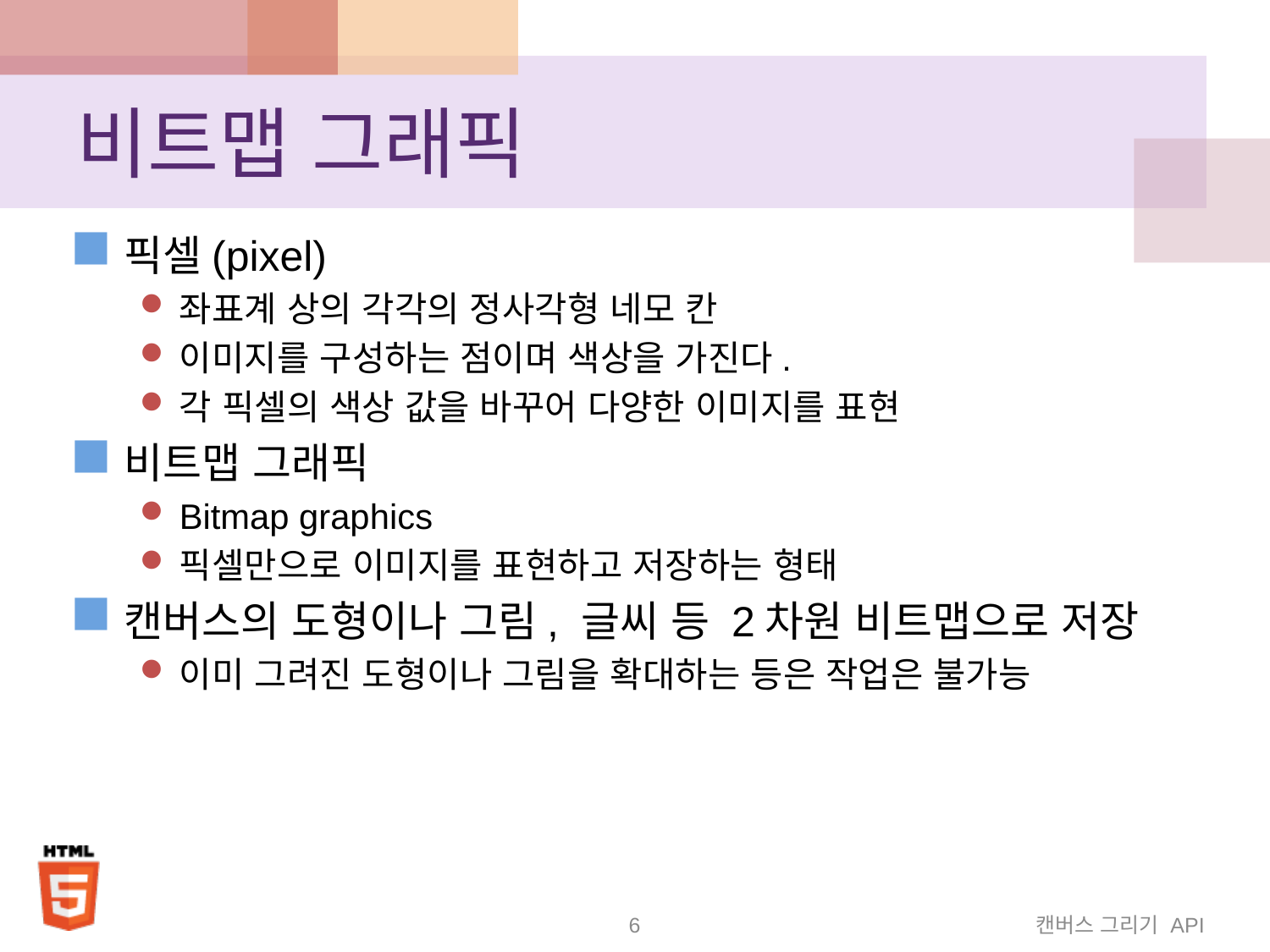

# 비트맵 그래픽
픽셀(pixel)
좌표계 상의 각각의 정사각형 네모 칸
이미지를 구성하는 점이며 색상을 가진다.
각 픽셀의 색상 값을 바꾸어 다양한 이미지를 표현
비트맵 그래픽
Bitmap graphics
픽셀만으로 이미지를 표현하고 저장하는 형태
캔버스의 도형이나 그림, 글씨 등 2차원 비트맵으로 저장
이미 그려진 도형이나 그림을 확대하는 등은 작업은 불가능
6
캔버스 그리기 API